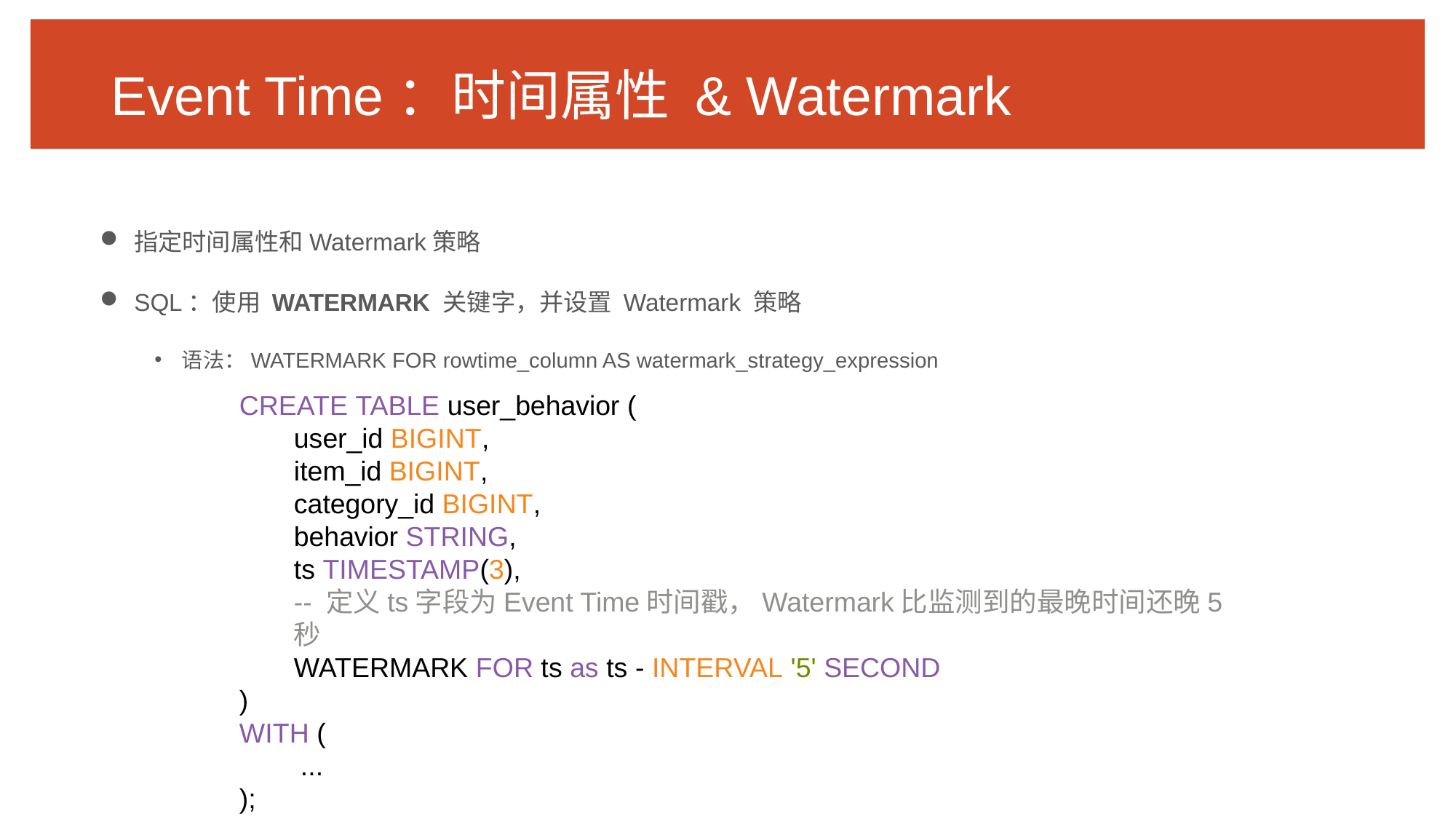

# Event Time：时间属性 & Watermark
指定时间属性和Watermark策略
SQL：使用 WATERMARK 关键字，并设置 Watermark 策略
语法：WATERMARK FOR rowtime_column AS watermark_strategy_expression

CREATE TABLE user_behavior (
user_id BIGINT,
item_id BIGINT,
category_id BIGINT,
behavior STRING,
ts TIMESTAMP(3),
-- 定义ts字段为Event Time时间戳，Watermark比监测到的最晚时间还晚5秒
WATERMARK FOR ts as ts - INTERVAL '5' SECOND
)
WITH (
        ...
);